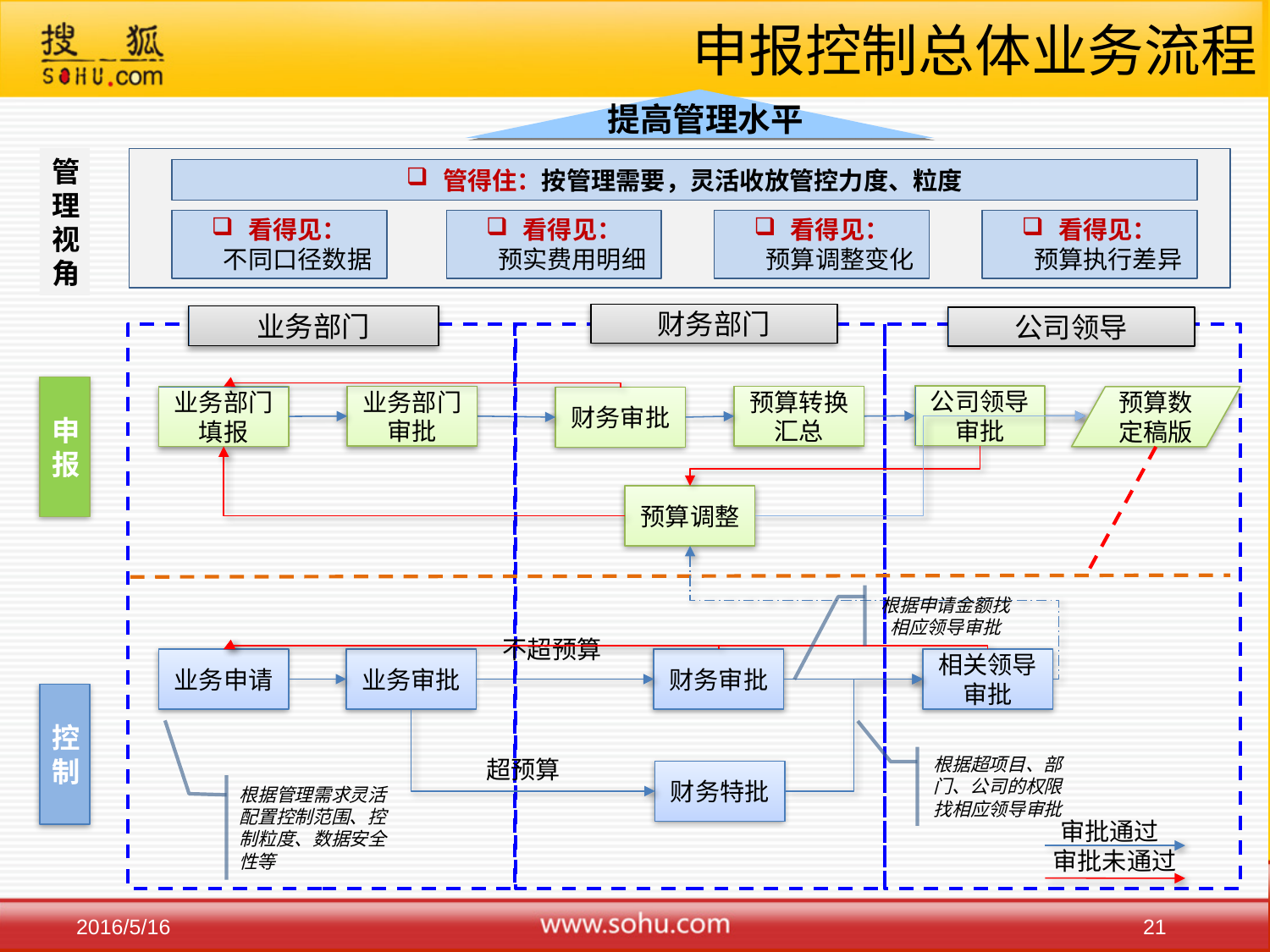

# 申报控制总体业务流程

提高管理水平
管理视角

管得住：按管理需要，灵活收放管控力度、粒度
看得见：
不同口径数据
看得见：
预实费用明细
看得见：
预算调整变化
看得见：
预算执行差异
财务部门
业务部门
公司领导

申报
公司领导审批
业务部门审批
预算转换汇总
业务部门填报
预算数
定稿版
财务审批
预算调整
根据申请金额找相应领导审批
不超预算
业务申请
业务审批
财务审批
相关领导审批
控制
根据超项目、部门、公司的权限找相应领导审批
超预算
财务特批
根据管理需求灵活配置控制范围、控制粒度、数据安全性等
审批通过
审批未通过
21